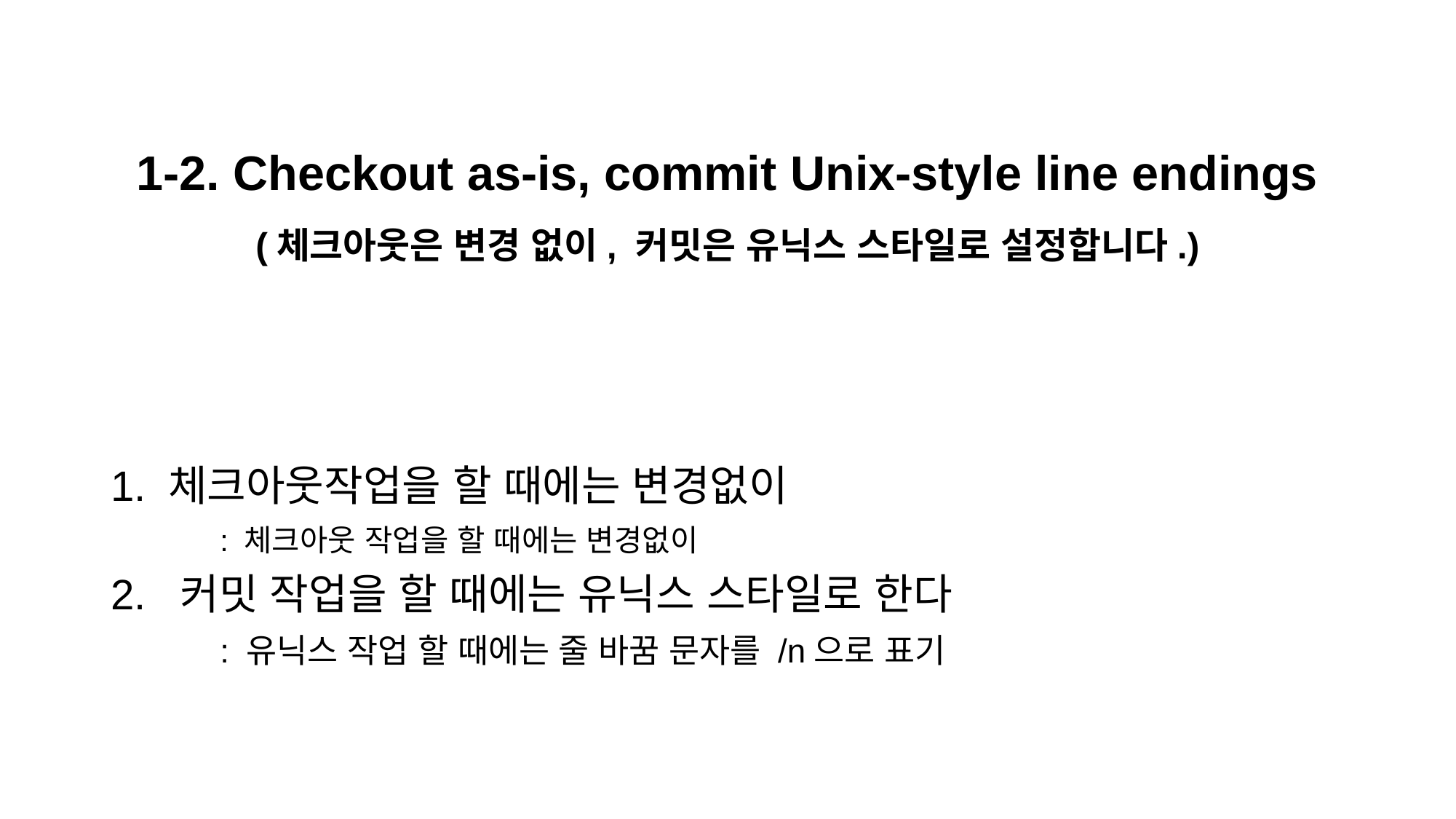

# 1-2. Checkout as-is, commit Unix-style line endings (체크아웃은 변경 없이, 커밋은 유닉스 스타일로 설정합니다.)
1. 체크아웃작업을 할 때에는 변경없이
	: 체크아웃 작업을 할 때에는 변경없이
2.  커밋 작업을 할 때에는 유닉스 스타일로 한다
	: 유닉스 작업 할 때에는 줄 바꿈 문자를 /n으로 표기